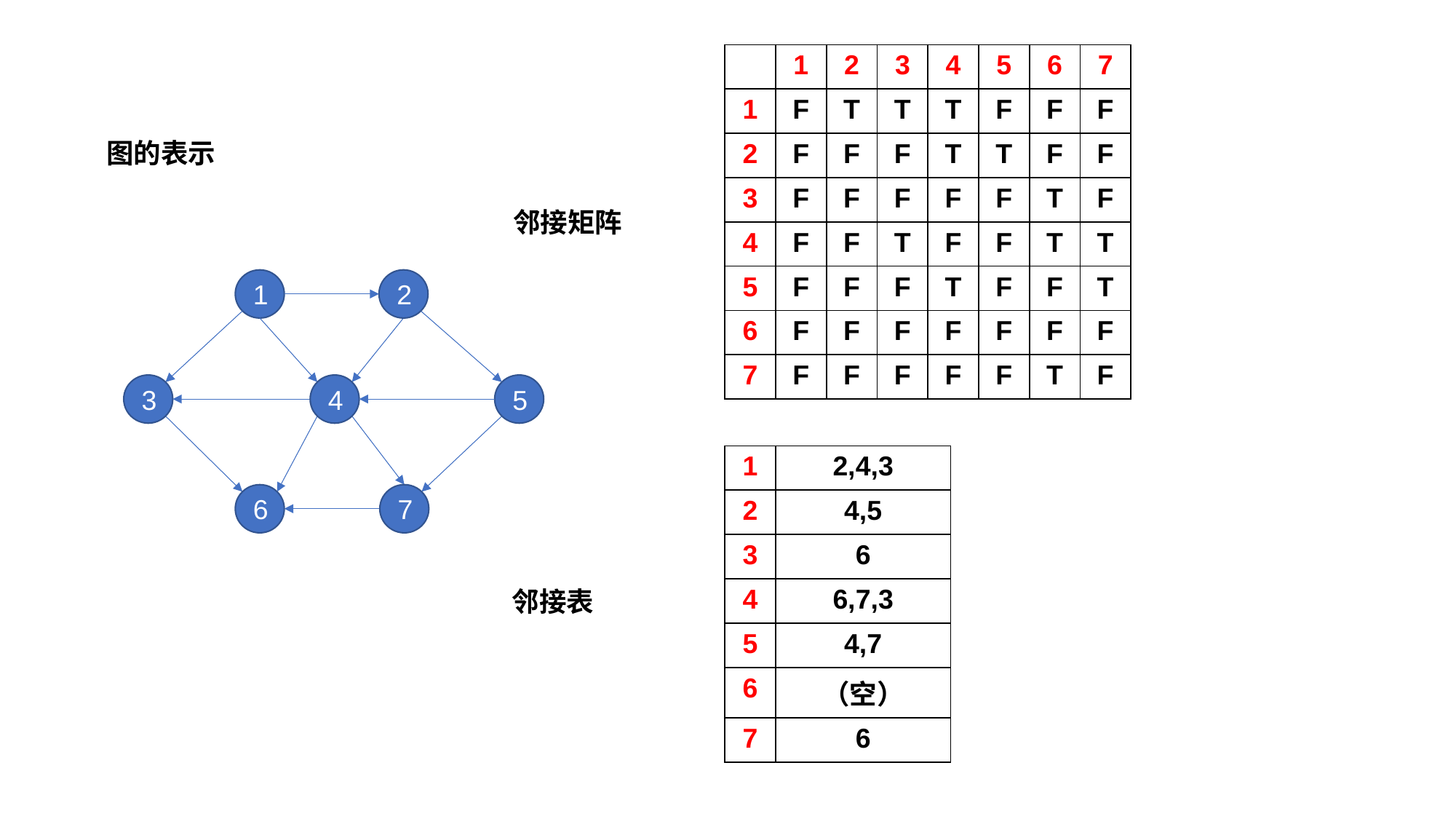

|  | 1 | 2 | 3 | 4 | 5 | 6 | 7 |
| --- | --- | --- | --- | --- | --- | --- | --- |
| 1 | F | T | T | T | F | F | F |
| 2 | F | F | F | T | T | F | F |
| 3 | F | F | F | F | F | T | F |
| 4 | F | F | T | F | F | T | T |
| 5 | F | F | F | T | F | F | T |
| 6 | F | F | F | F | F | F | F |
| 7 | F | F | F | F | F | T | F |
图的表示
邻接矩阵
1
2
3
4
5
| 1 | 2,4,3 |
| --- | --- |
| 2 | 4,5 |
| 3 | 6 |
| 4 | 6,7,3 |
| 5 | 4,7 |
| 6 | （空） |
| 7 | 6 |
6
7
邻接表